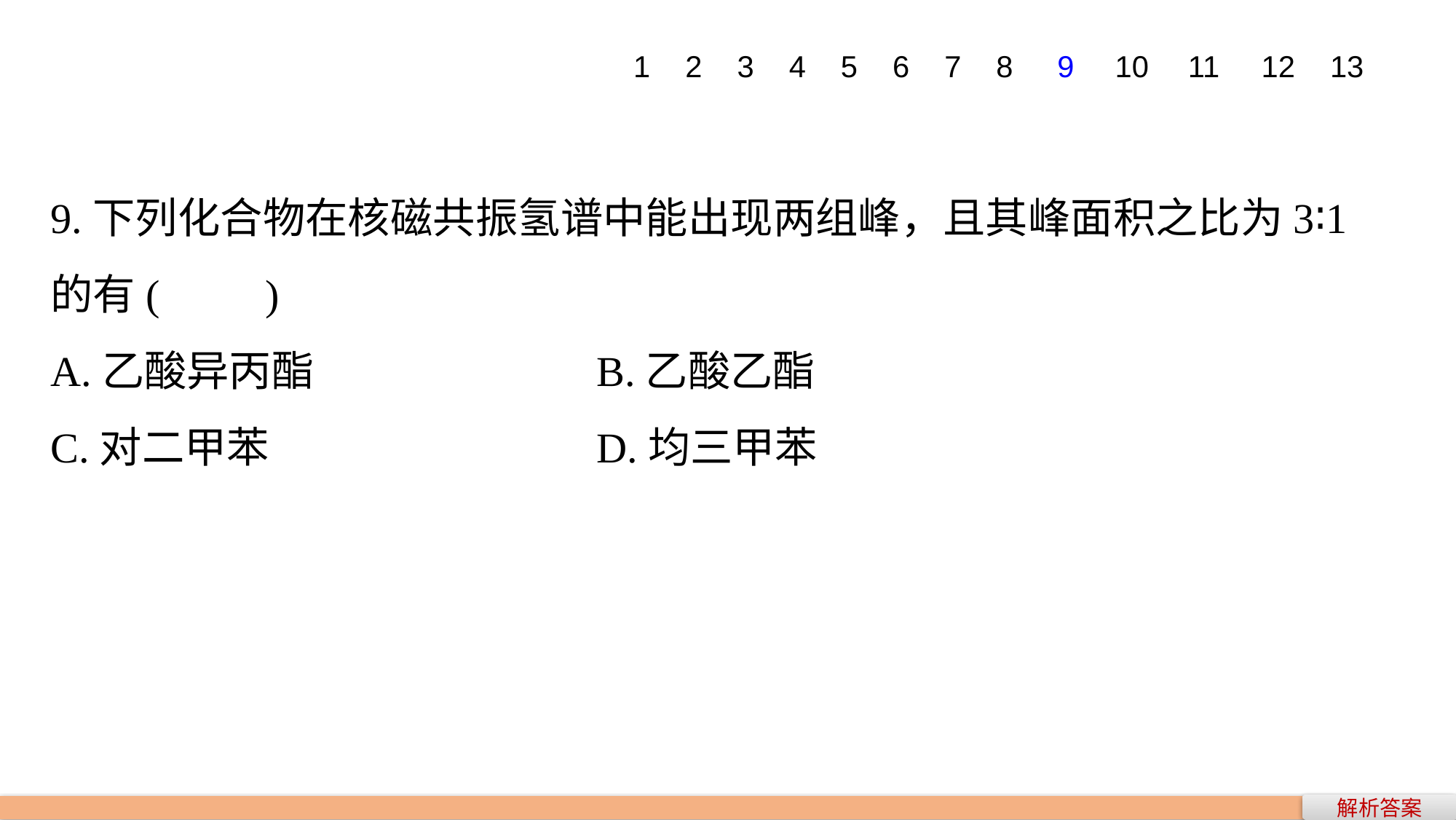

1
2
3
4
5
6
7
8
9
10
11
12
13
9.下列化合物在核磁共振氢谱中能出现两组峰，且其峰面积之比为3∶1的有(　　)
A.乙酸异丙酯  			B.乙酸乙酯
C.对二甲苯  			D.均三甲苯
解析答案